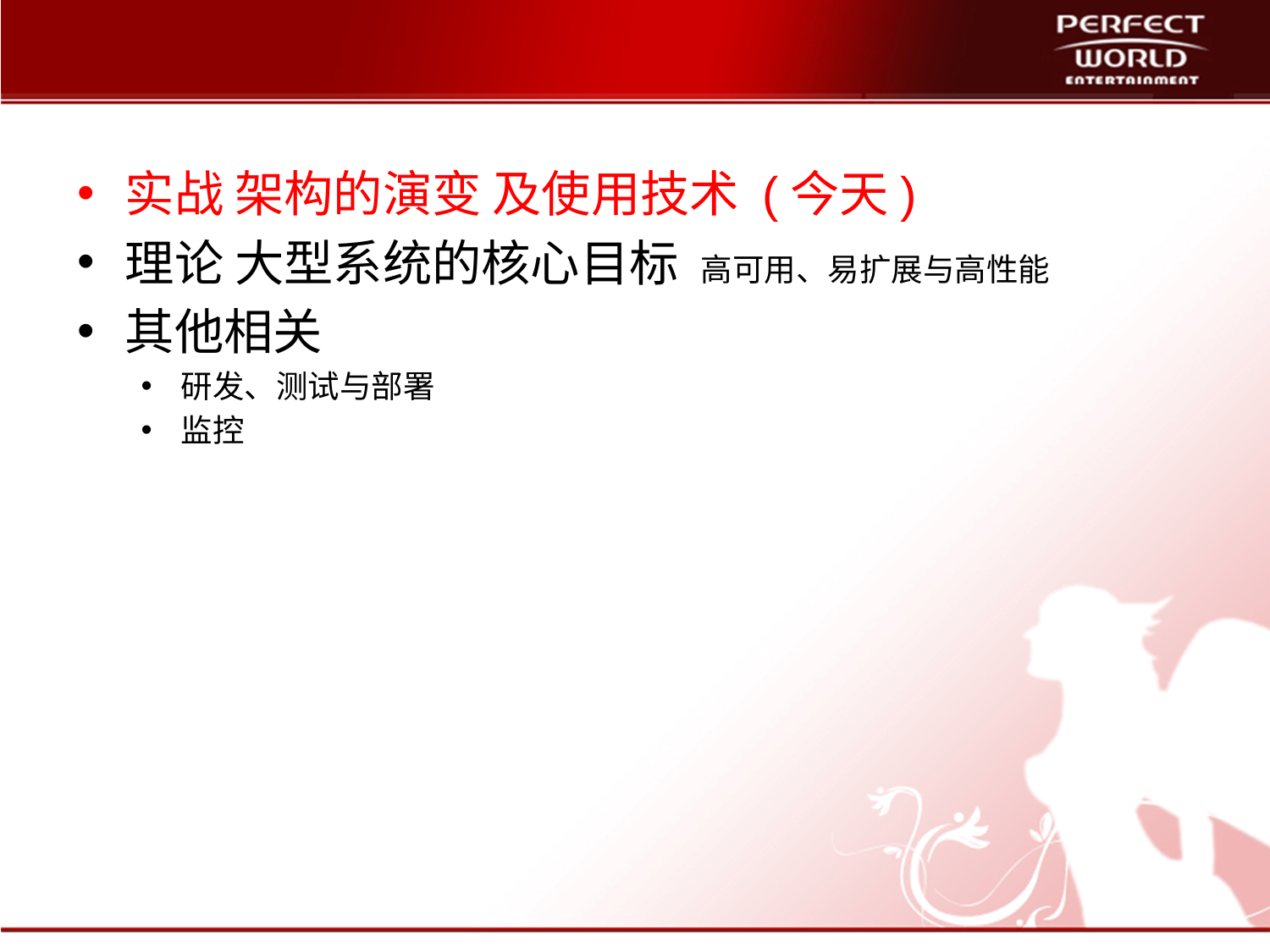

#
实战 架构的演变 及使用技术 (今天)
理论 大型系统的核心目标  高可用、易扩展与高性能
其他相关
研发、测试与部署
监控